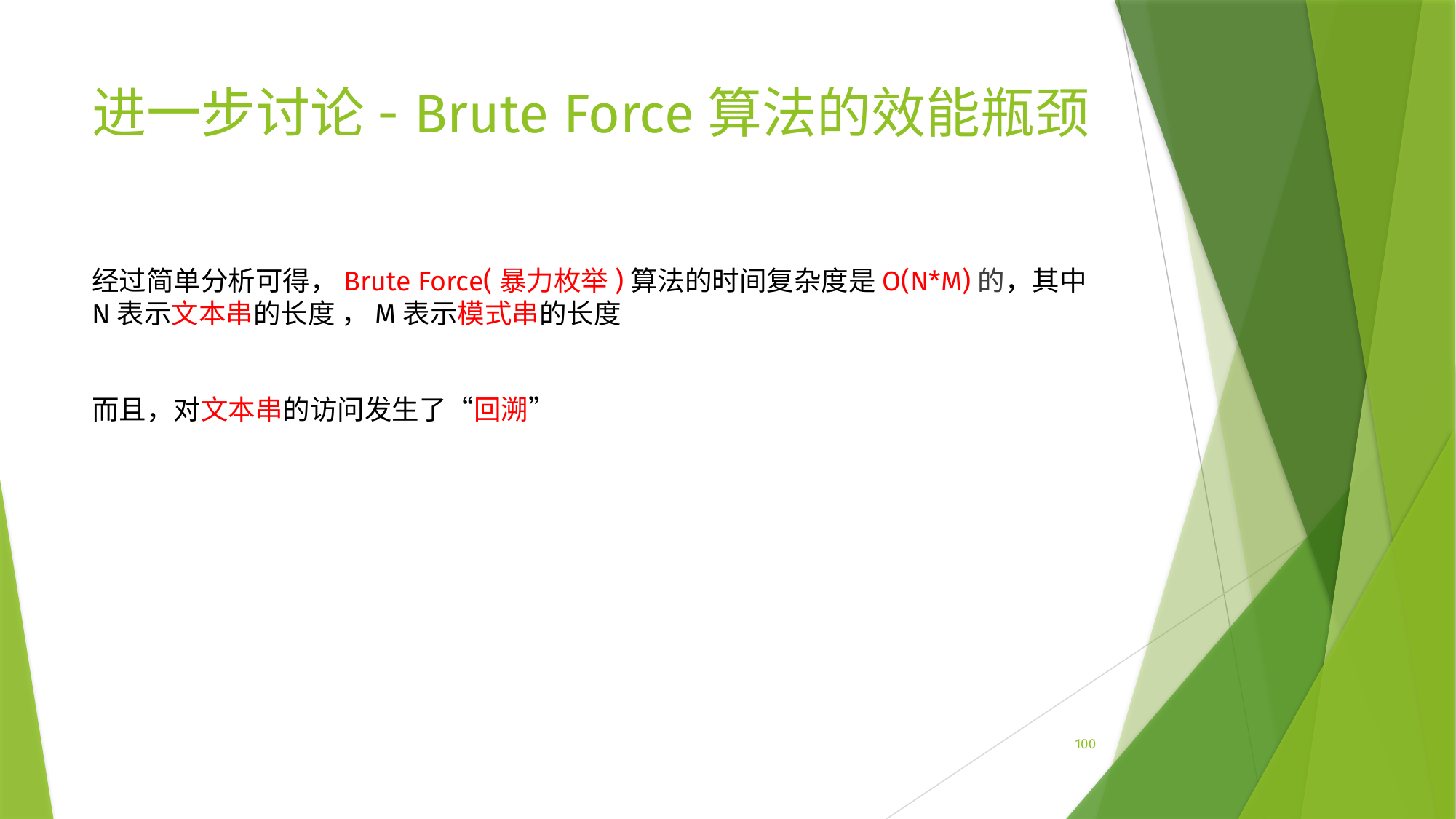

# 进一步讨论- Brute Force算法的效能瓶颈
经过简单分析可得，Brute Force(暴力枚举)算法的时间复杂度是O(N*M)的，其中N表示文本串的长度 ，M表示模式串的长度

而且，对文本串的访问发生了“回溯”

100